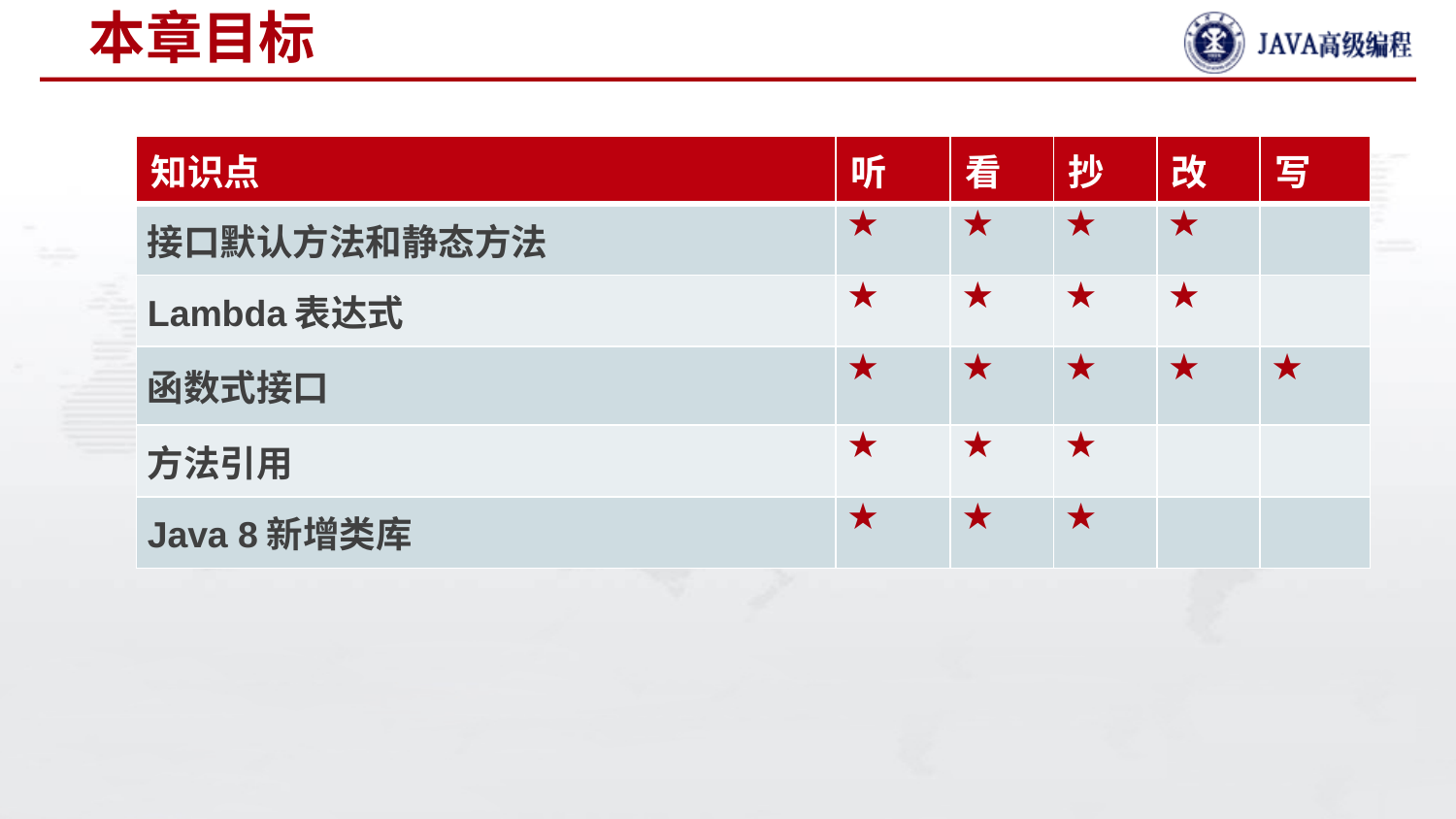

# 本章目标
| 知识点 | 听 | 看 | 抄 | 改 | 写 |
| --- | --- | --- | --- | --- | --- |
| 接口默认方法和静态方法 | ★ | ★ | ★ | ★ |  |
| Lambda表达式 | ★ | ★ | ★ | ★ |  |
| 函数式接口 | ★ | ★ | ★ | ★ | ★ |
| 方法引用 | ★ | ★ | ★ |  |  |
| Java 8新增类库 | ★ | ★ | ★ |  |  |